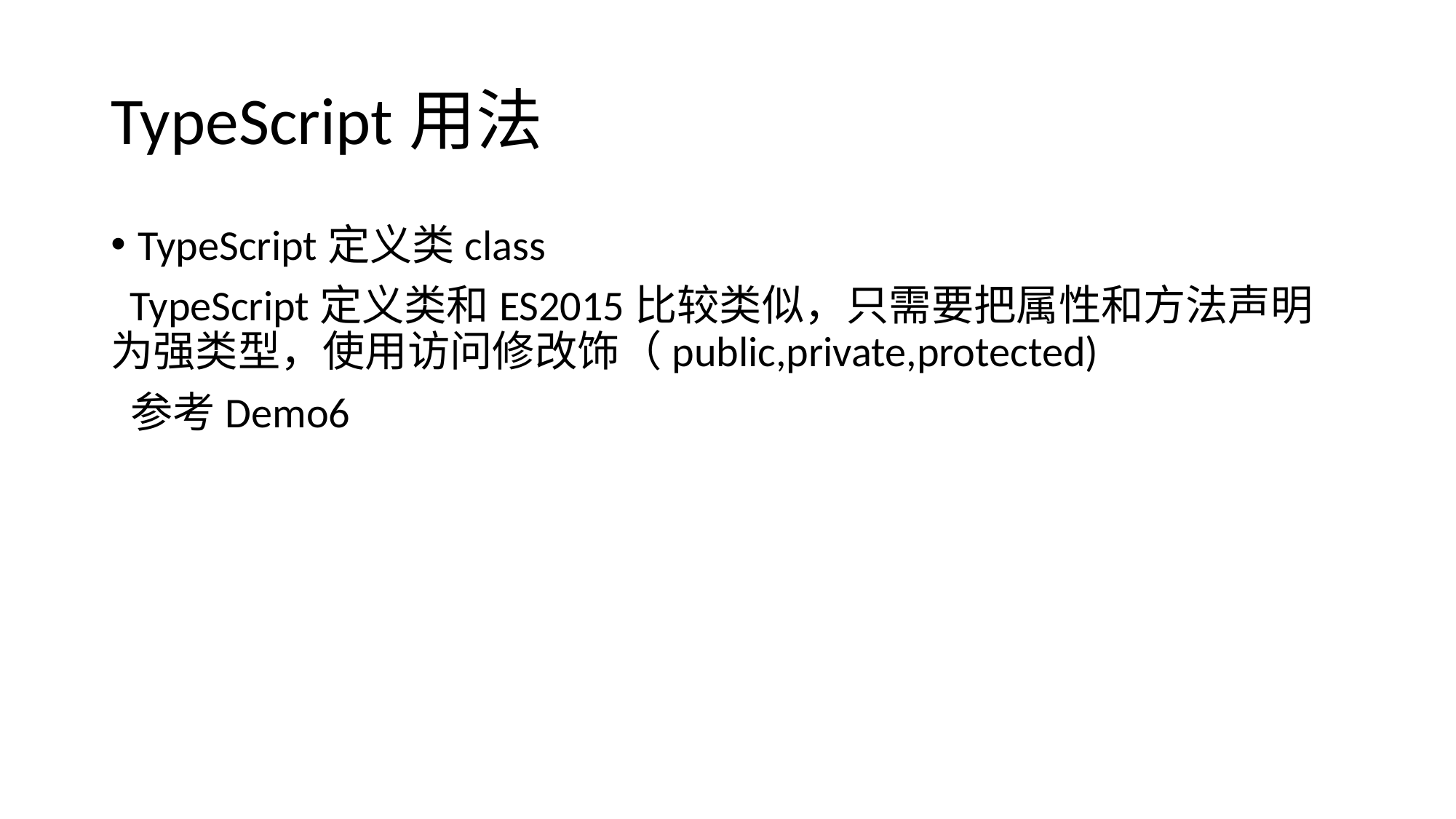

# TypeScript用法
TypeScript定义类class
  TypeScript定义类和ES2015比较类似，只需要把属性和方法声明为强类型，使用访问修改饰（public,private,protected)
 参考Demo6